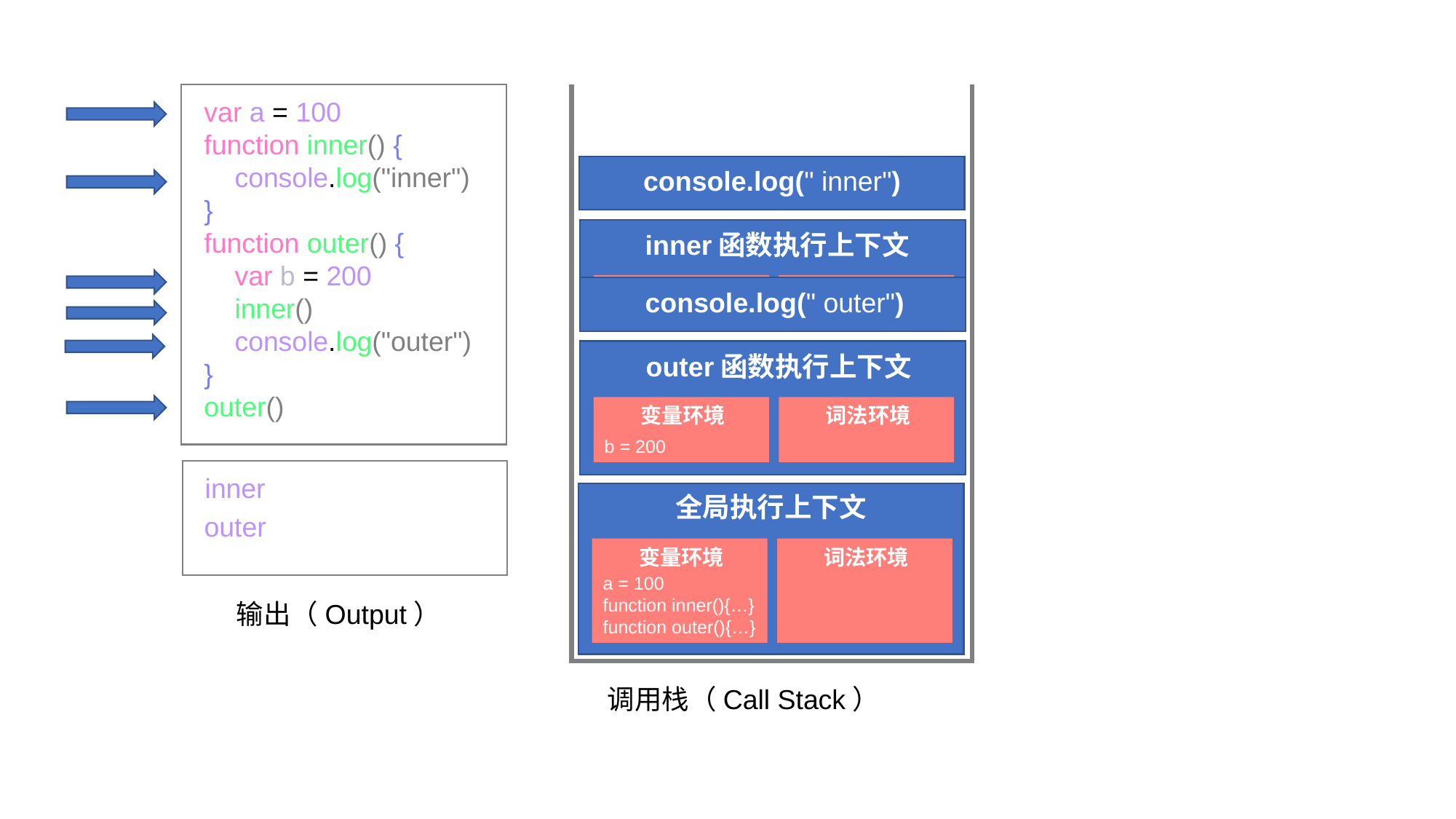

全局执行上下文
a = undefined
function inner(){…}
function outer(){…}
变量环境

词法环境

outer函数执行上下文
b = undefined
变量环境

词法环境
变量环境

inner函数执行上下文
变量环境

词法环境

console.log(" outer")

console.log(" inner")
调用栈（Call Stack）

var a = 100
function inner() {
    console.log("inner")
}
function outer() {
    var b = 200
    inner()
    console.log("outer")
}
outer()

console.log(" inner")

inner函数执行上下文
变量环境

词法环境

console.log(" outer")

outer函数执行上下文
b = undefined
变量环境

词法环境

outer函数执行上下文
b = 200
变量环境

词法环境

输出（Output）
inner

全局执行上下文
a = 100
function inner(){…}
function outer(){…}
变量环境

词法环境

全局执行上下文
a = undefined
function inner(){…}
function outer(){…}
变量环境

词法环境
outer